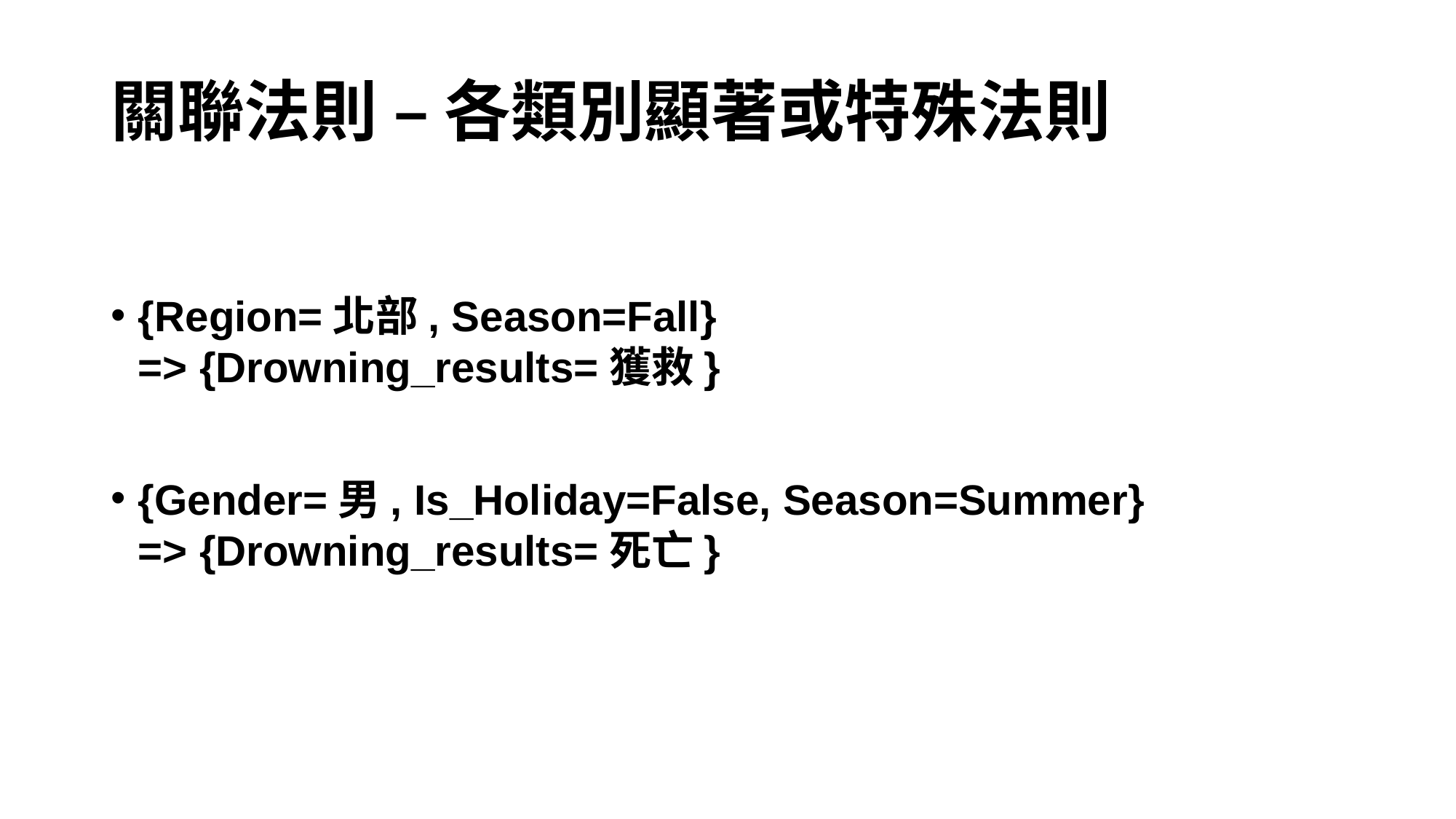

# 關聯法則 – 各類別顯著或特殊法則

{Region=北部, Season=Fall}
=> {Drowning_results=獲救}

{Gender=男, Is_Holiday=False, Season=Summer}
=> {Drowning_results=死亡}